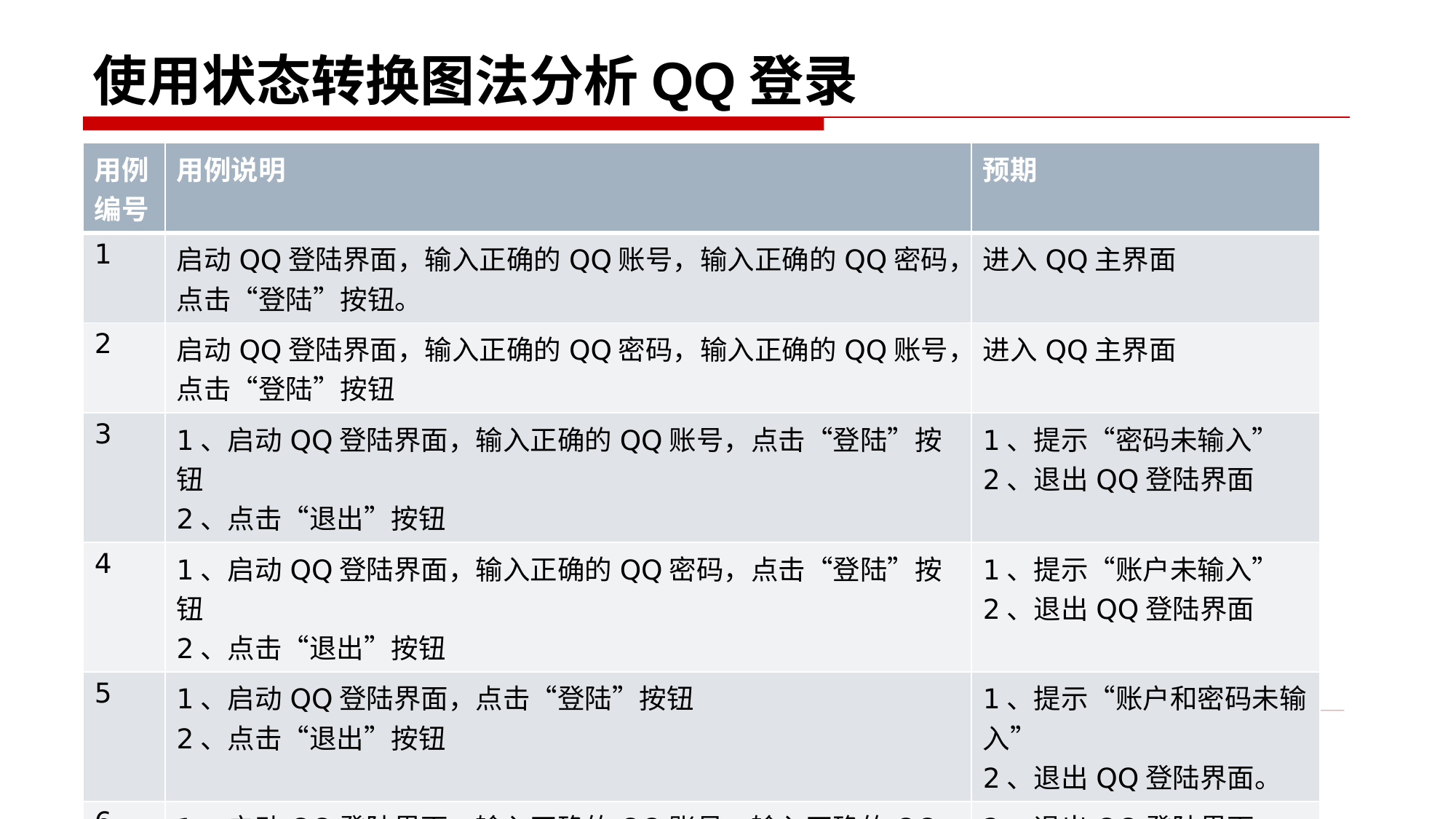

# 使用状态转换图法分析QQ登录
| 用例编号 | 用例说明 | 预期 |
| --- | --- | --- |
| 1 | 启动QQ登陆界面，输入正确的QQ账号，输入正确的QQ密码，点击“登陆”按钮。 | 进入QQ主界面 |
| 2 | 启动QQ登陆界面，输入正确的QQ密码，输入正确的QQ账号，点击“登陆”按钮 | 进入QQ主界面 |
| 3 | 1、启动QQ登陆界面，输入正确的QQ账号，点击“登陆”按钮 2、点击“退出”按钮 | 1、提示“密码未输入” 2、退出QQ登陆界面 |
| 4 | 1、启动QQ登陆界面，输入正确的QQ密码，点击“登陆”按钮 2、点击“退出”按钮 | 1、提示“账户未输入” 2、退出QQ登陆界面 |
| 5 | 1、启动QQ登陆界面，点击“登陆”按钮 2、点击“退出”按钮 | 1、提示“账户和密码未输入” 2、退出QQ登陆界面。 |
| 6 | 1、启动QQ登陆界面，输入正确的QQ账号，输入正确的QQ密码 2、点击“退出”按钮 | 2、退出QQ登陆界面 |
| 7 |  |  |